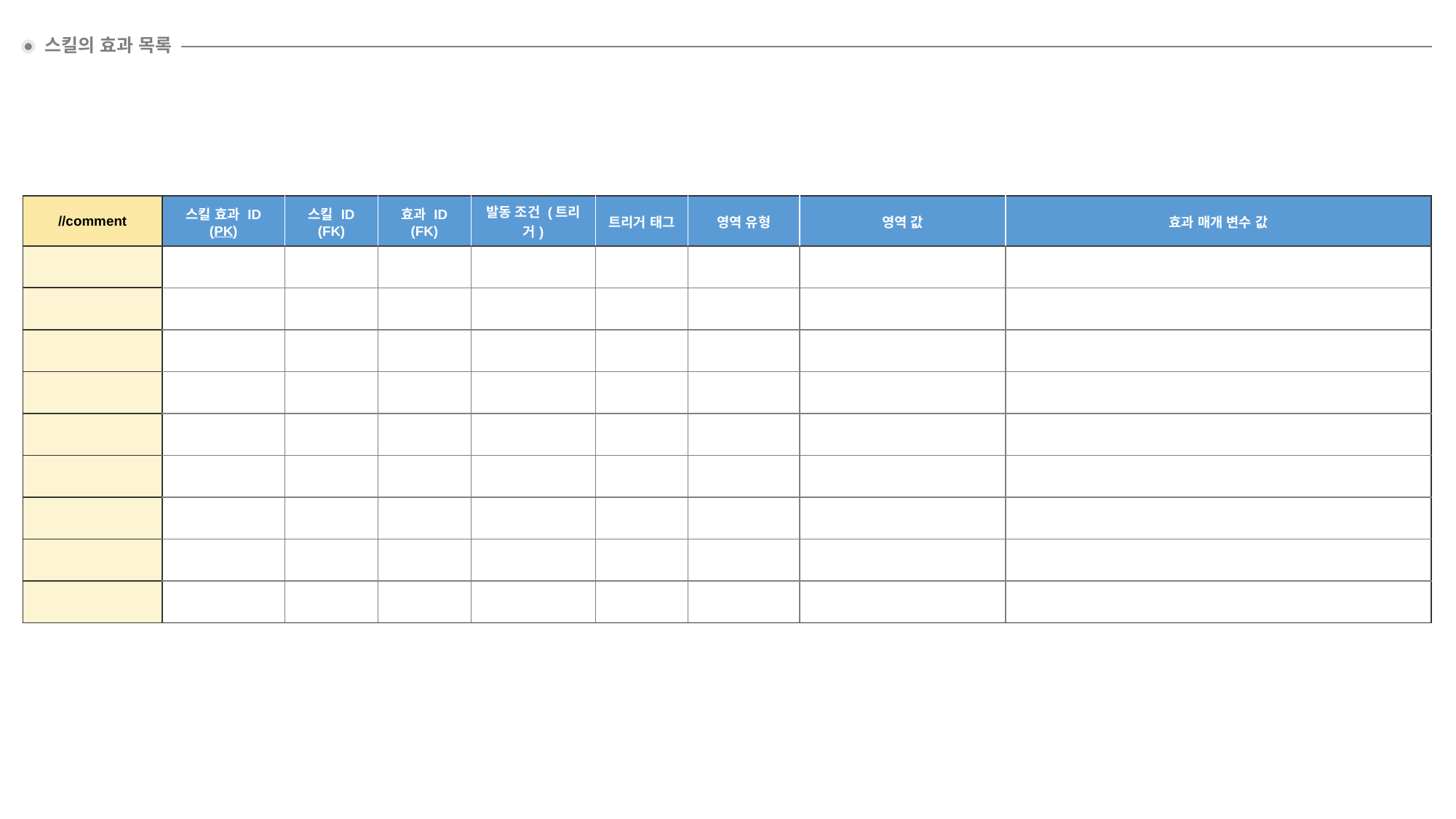

스킬의 효과 목록

| //comment | 스킬 효과 ID (PK) | 스킬 ID (FK) | 효과 ID (FK) | 발동 조건 (트리거) | 트리거 태그 | 영역 유형 | 영역 값 | 효과 매개 변수 값 |
| --- | --- | --- | --- | --- | --- | --- | --- | --- |
|  |  |  |  |  |  |  |  |  |
|  |  |  |  |  |  |  |  |  |
|  |  |  |  |  |  |  |  |  |
|  |  |  |  |  |  |  |  |  |
|  |  |  |  |  |  |  |  |  |
|  |  |  |  |  |  |  |  |  |
|  |  |  |  |  |  |  |  |  |
|  |  |  |  |  |  |  |  |  |
|  |  |  |  |  |  |  |  |  |